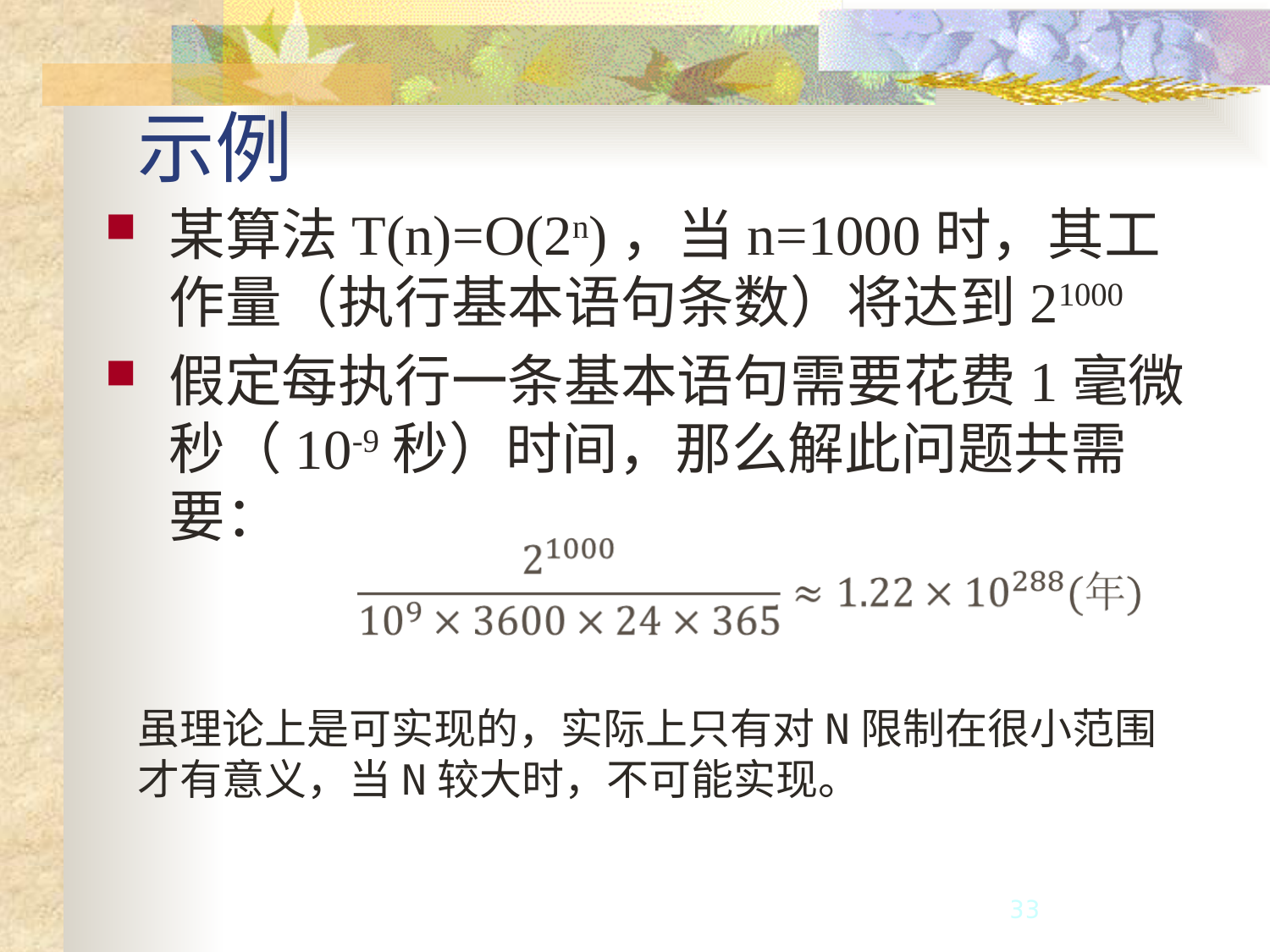

# 示例
某算法T(n)=O(2n)，当n=1000时，其工作量（执行基本语句条数）将达到21000
假定每执行一条基本语句需要花费1毫微秒（10-9秒）时间，那么解此问题共需要：

虽理论上是可实现的，实际上只有对N限制在很小范围才有意义，当N较大时，不可能实现。
33